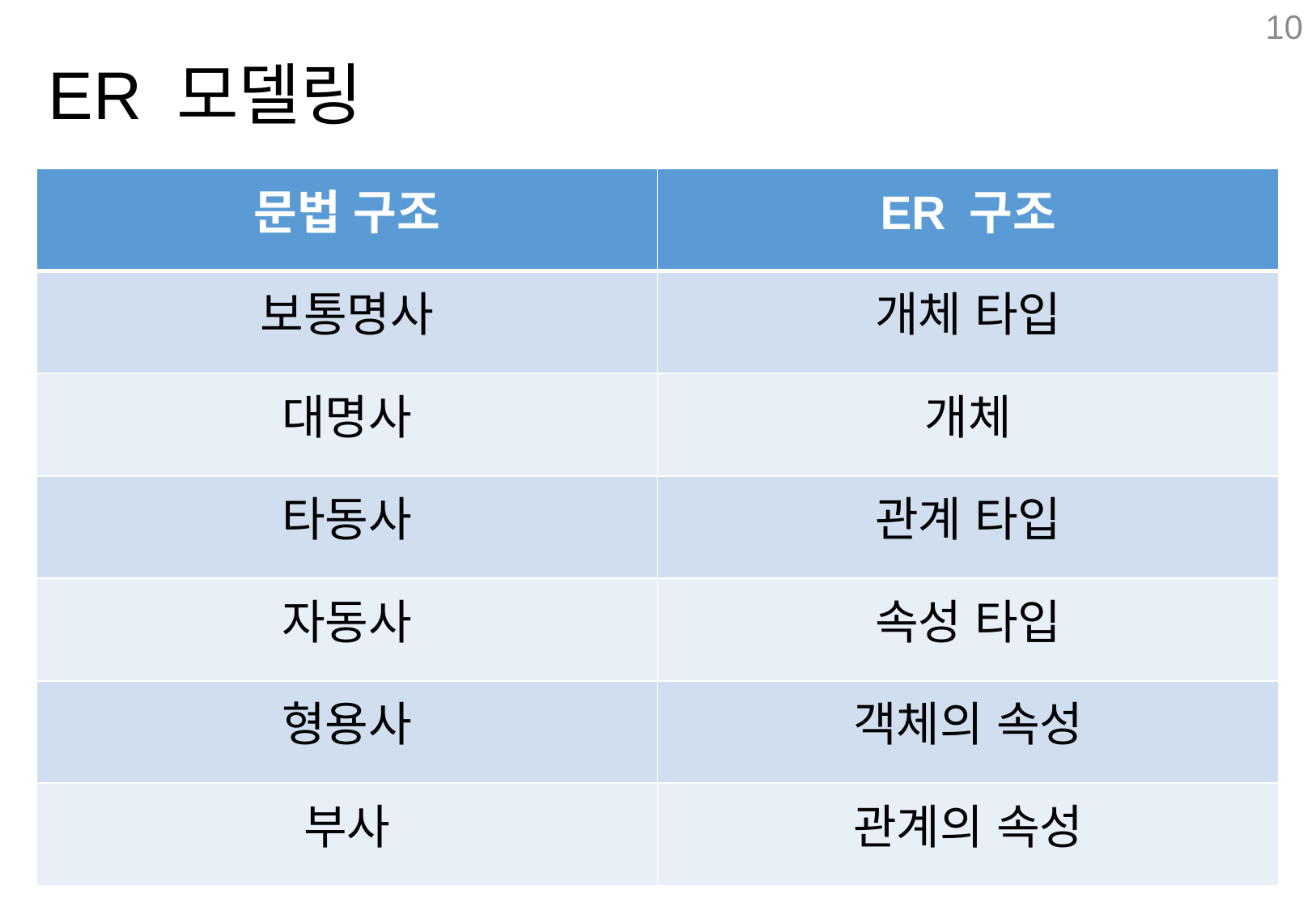

10
# ER 모델링
| 문법 구조 | ER 구조 |
| --- | --- |
| 보통명사 | 개체 타입 |
| 대명사 | 개체 |
| 타동사 | 관계 타입 |
| 자동사 | 속성 타입 |
| 형용사 | 객체의 속성 |
| 부사 | 관계의 속성 |